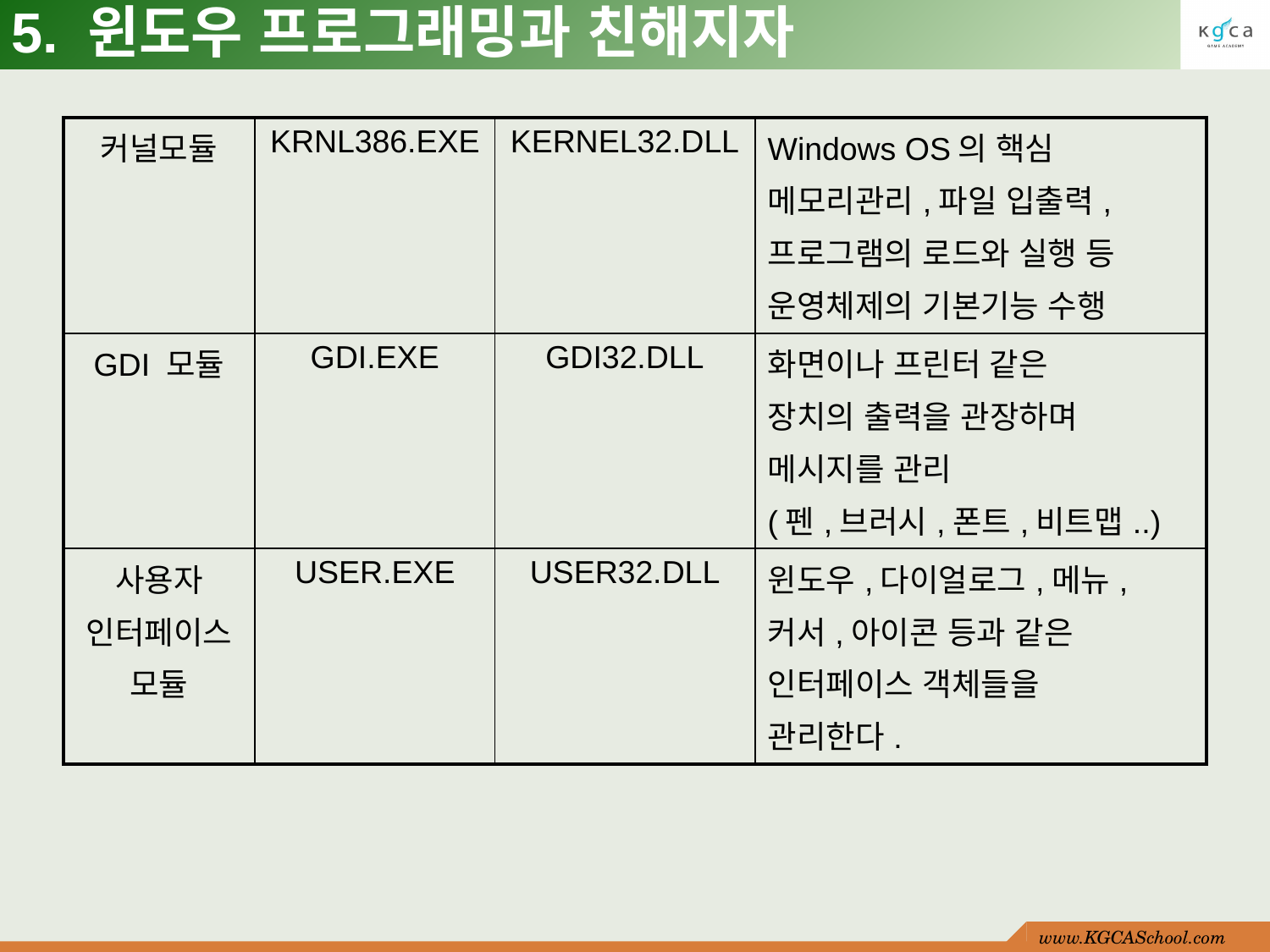

# 5. 윈도우 프로그래밍과 친해지자
| 커널모듈 | KRNL386.EXE | KERNEL32.DLL | Windows OS의 핵심 메모리관리,파일 입출력, 프로그램의 로드와 실행 등 운영체제의 기본기능 수행 |
| --- | --- | --- | --- |
| GDI 모듈 | GDI.EXE | GDI32.DLL | 화면이나 프린터 같은 장치의 출력을 관장하며 메시지를 관리 (펜,브러시,폰트,비트맵..) |
| 사용자 인터페이스 모듈 | USER.EXE | USER32.DLL | 윈도우,다이얼로그,메뉴, 커서,아이콘 등과 같은 인터페이스 객체들을 관리한다. |